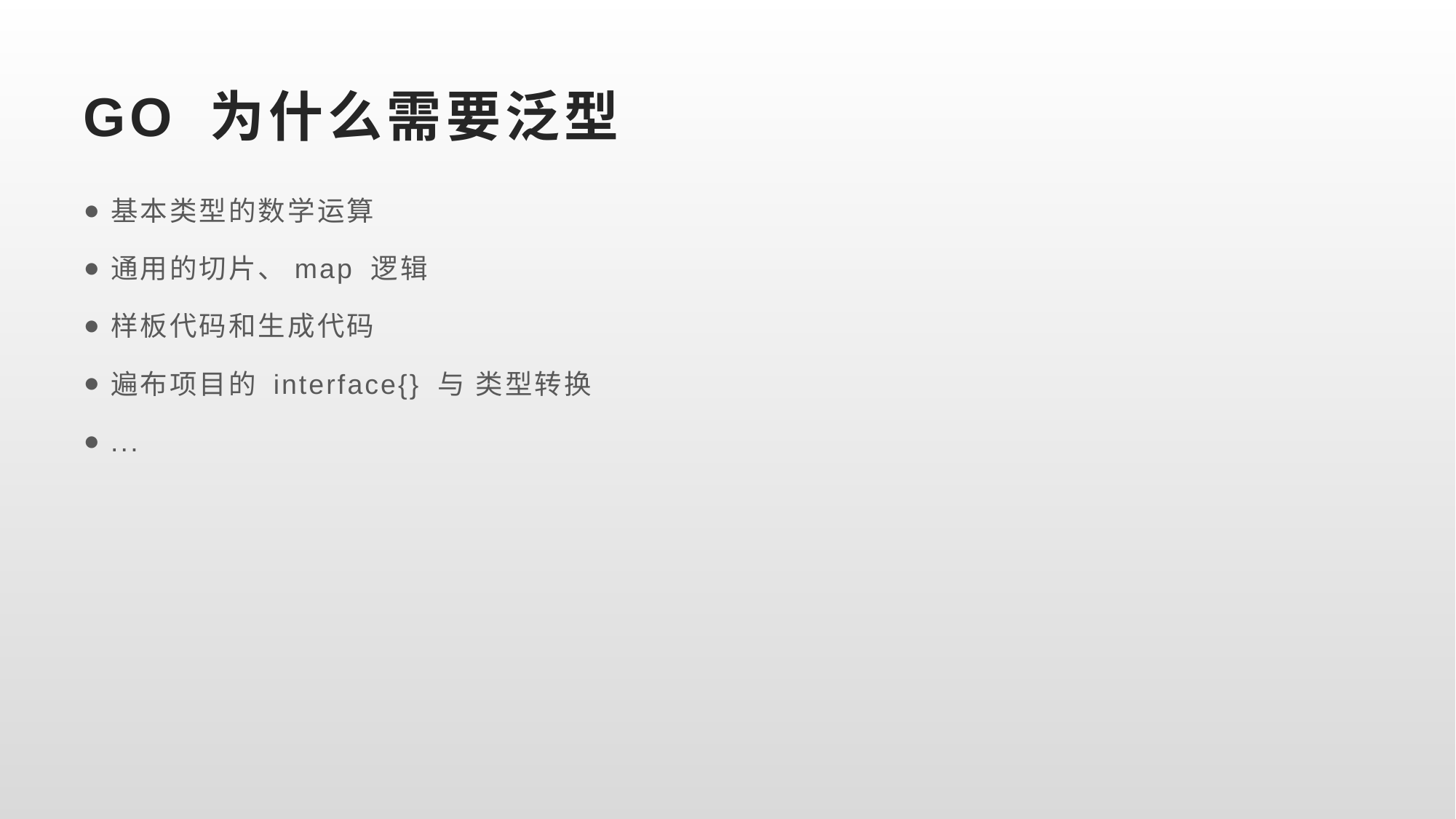

# GO 为什么需要泛型
基本类型的数学运算
通用的切片、map 逻辑
样板代码和生成代码
遍布项目的 interface{} 与 类型转换
...